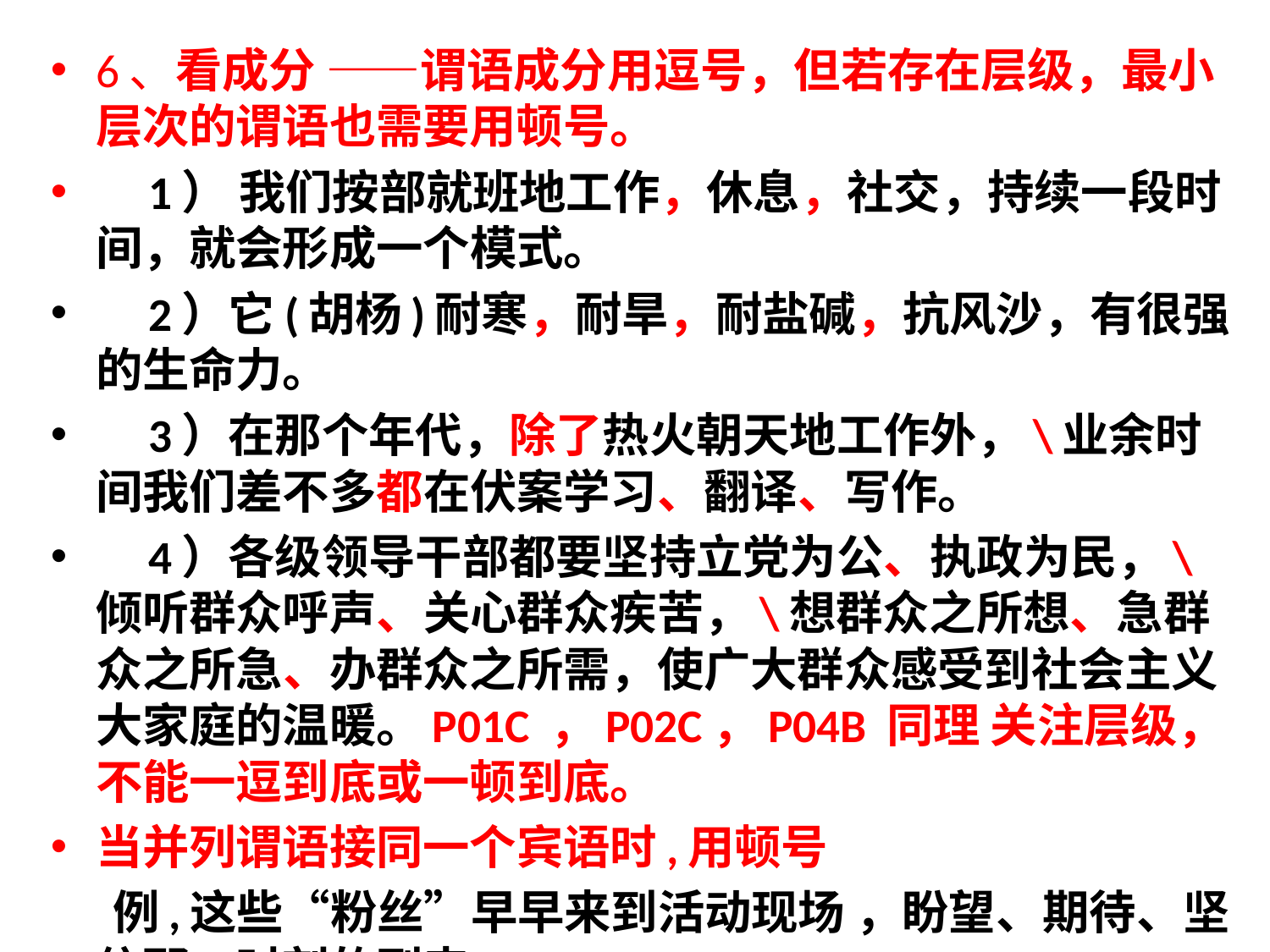

6、看成分 ——谓语成分用逗号，但若存在层级，最小层次的谓语也需要用顿号。
     1） 我们按部就班地工作，休息，社交，持续一段时间，就会形成一个模式。
     2）它(胡杨)耐寒，耐旱，耐盐碱，抗风沙，有很强的生命力。
     3）在那个年代，除了热火朝天地工作外，\业余时间我们差不多都在伏案学习、翻译、写作。
     4）各级领导干部都要坚持立党为公、执政为民，\倾听群众呼声、关心群众疾苦，\想群众之所想、急群众之所急、办群众之所需，使广大群众感受到社会主义大家庭的温暖。P01C ，P02C，P04B 同理 关注层级，不能一逗到底或一顿到底。
当并列谓语接同一个宾语时,用顿号
     例,这些“粉丝”早早来到活动现场 ，盼望、期待、坚信那一时刻的到来。